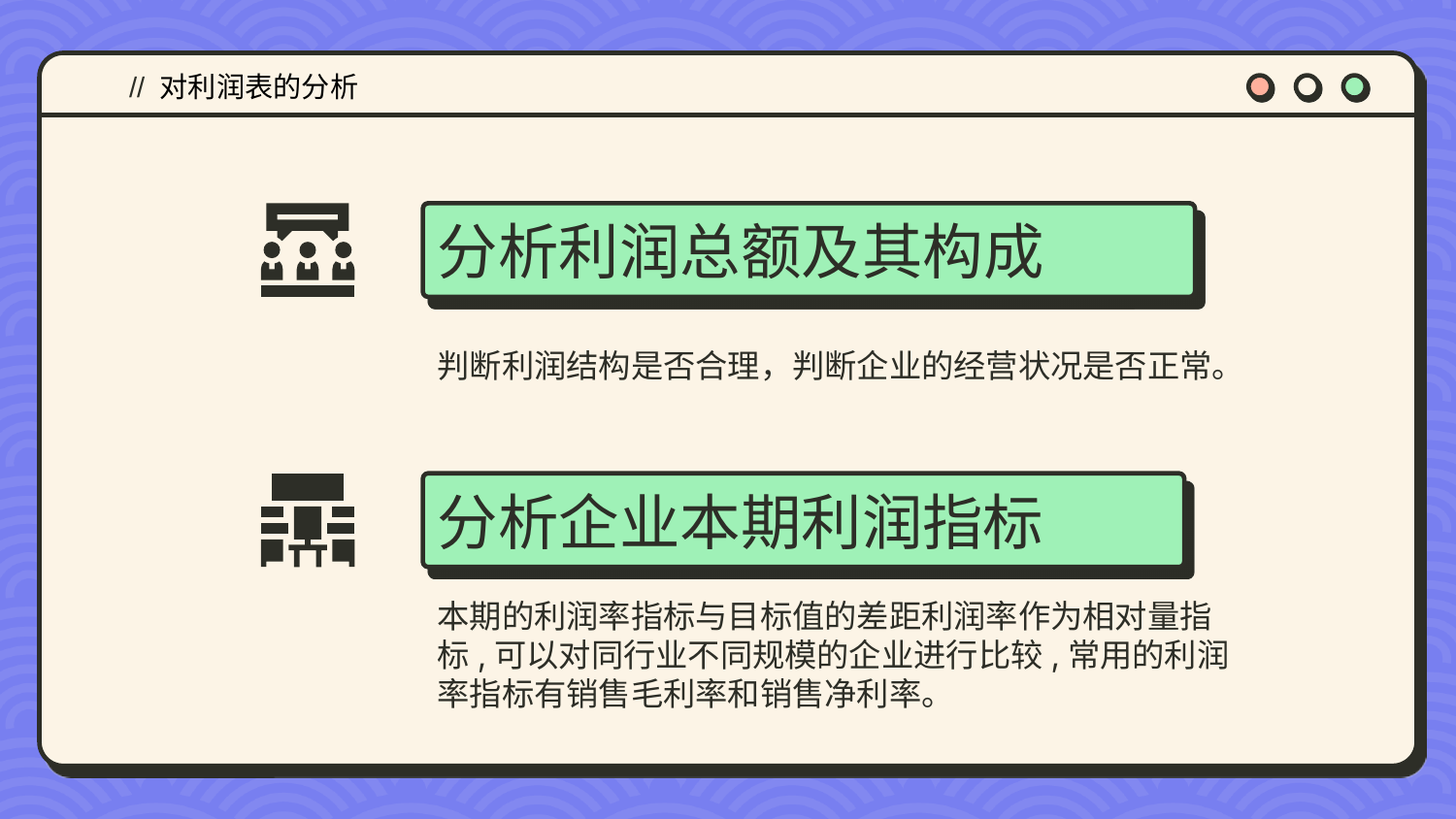

// 对利润表的分析

分析利润总额及其构成
判断利润结构是否合理，判断企业的经营状况是否正常。

分析企业本期利润指标
本期的利润率指标与目标值的差距利润率作为相对量指标,可以对同行业不同规模的企业进行比较,常用的利润率指标有销售毛利率和销售净利率。